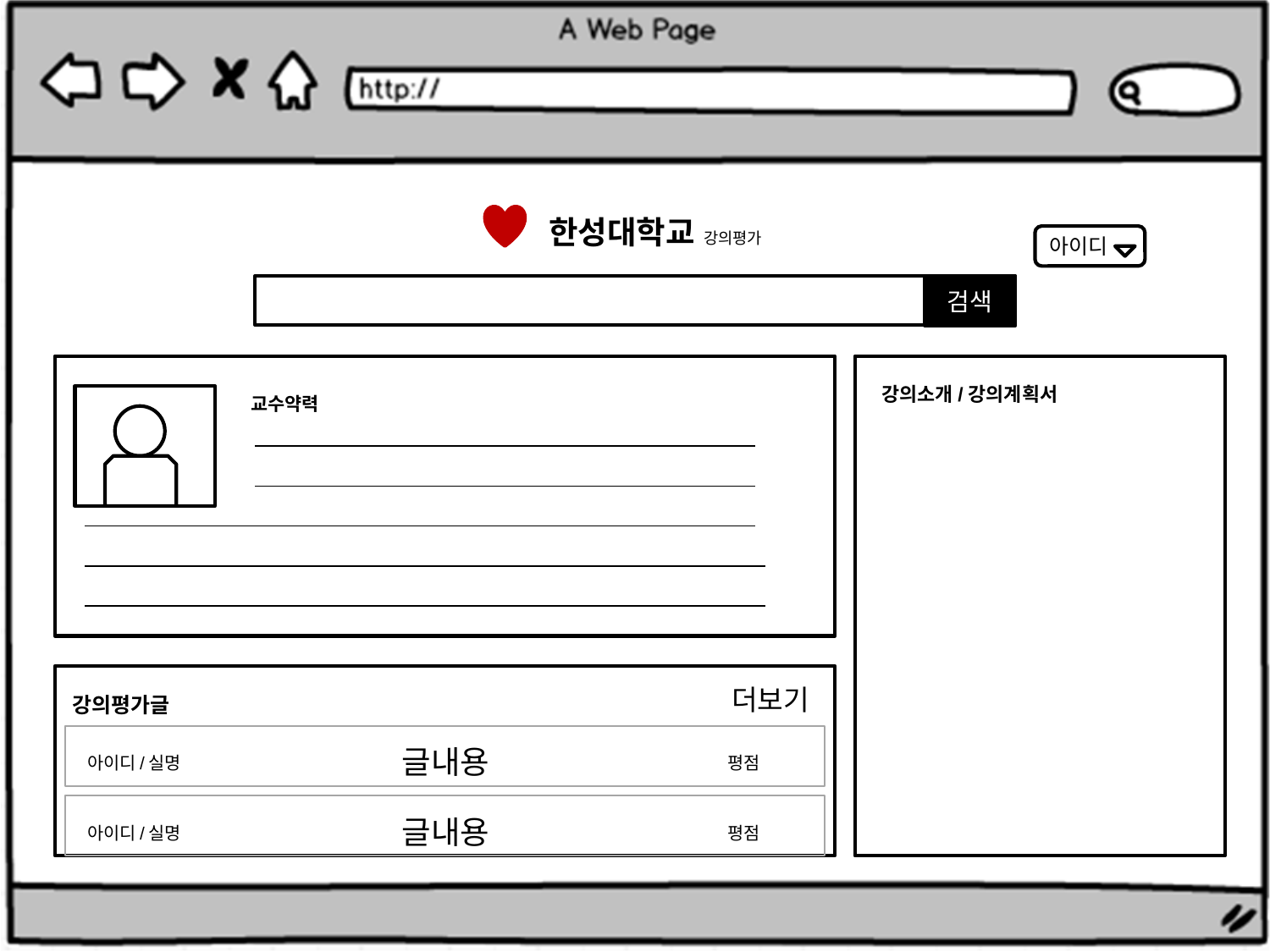

한성대학교 강의평가
아이디

검색

강의소개/강의계획서

교수약력

더보기
강의평가글

글내용
아이디/실명
평점

글내용
아이디/실명
평점